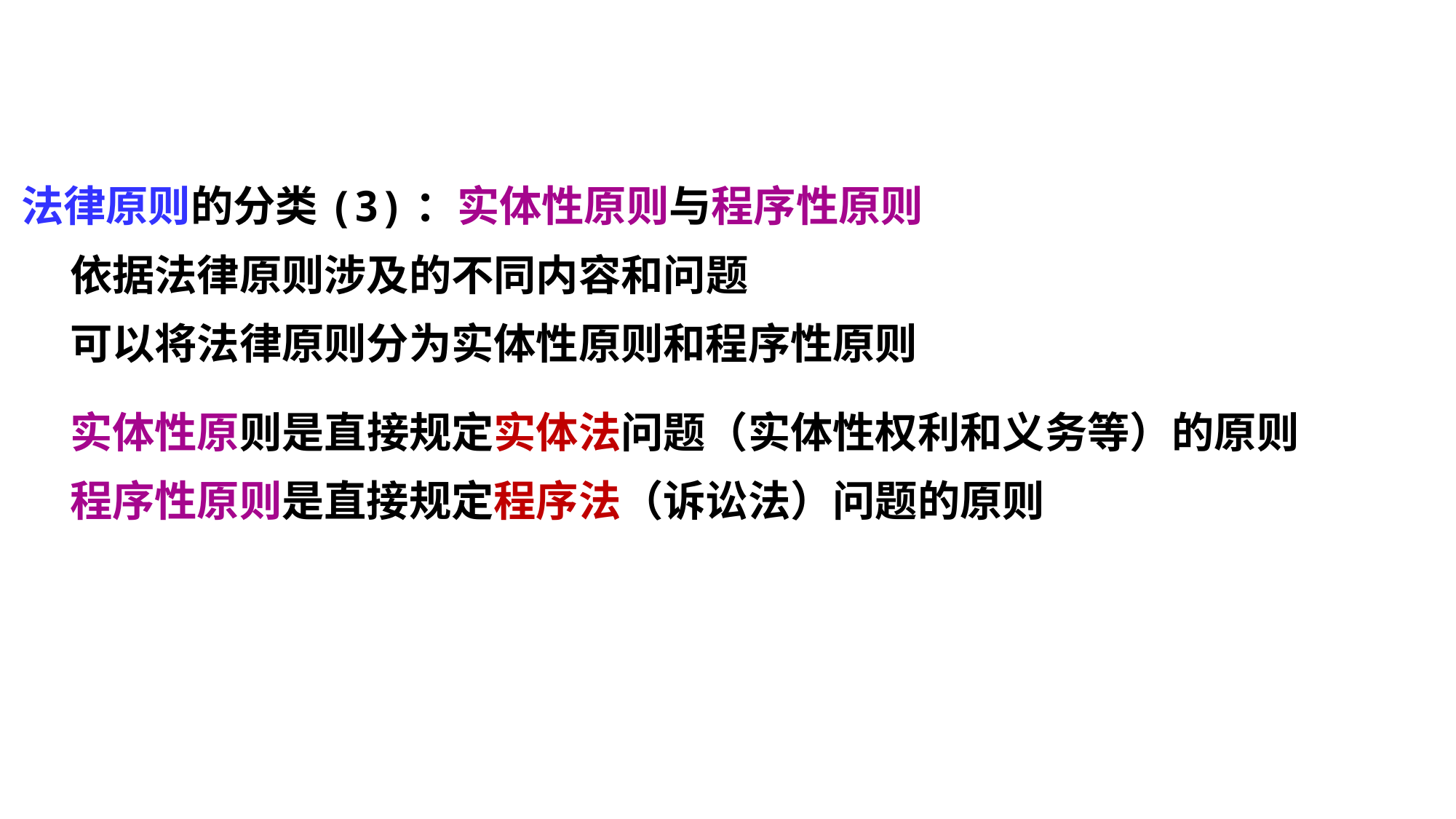

法律原则的分类(3)：实体性原则与程序性原则
    依据法律原则涉及的不同内容和问题
    可以将法律原则分为实体性原则和程序性原则

    实体性原则是直接规定实体法问题（实体性权利和义务等）的原则
    程序性原则是直接规定程序法（诉讼法）问题的原则